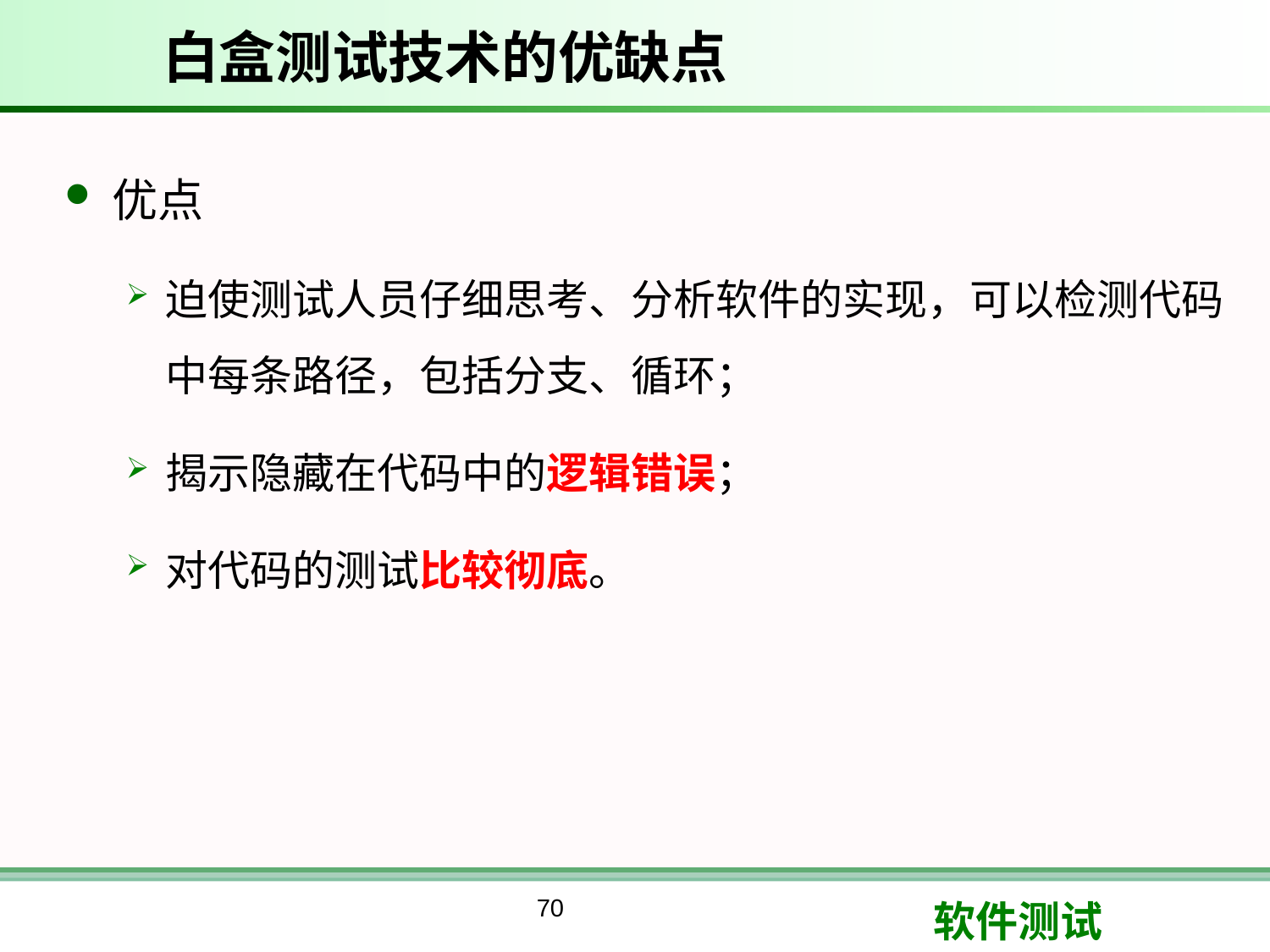

# 白盒测试技术的优缺点
优点
迫使测试人员仔细思考、分析软件的实现，可以检测代码中每条路径，包括分支、循环；
揭示隐藏在代码中的逻辑错误；
对代码的测试比较彻底。

70